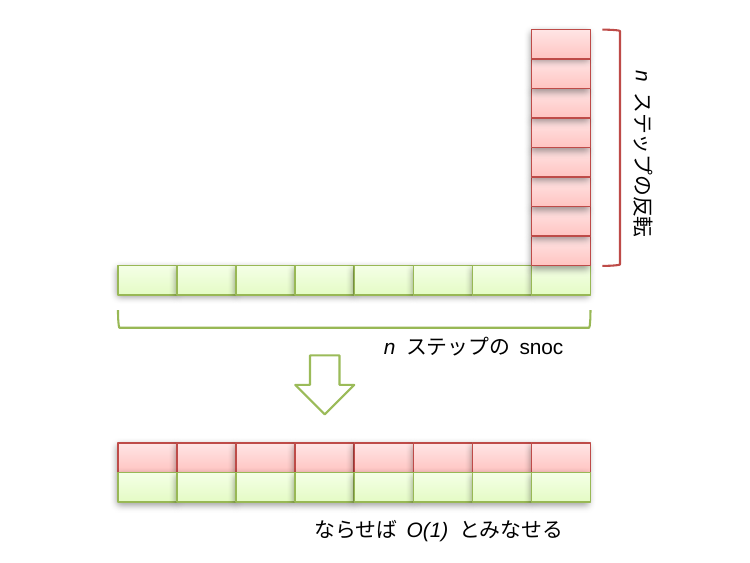

n ステップの反転

n ステップの snoc

ならせば O(1) とみなせる